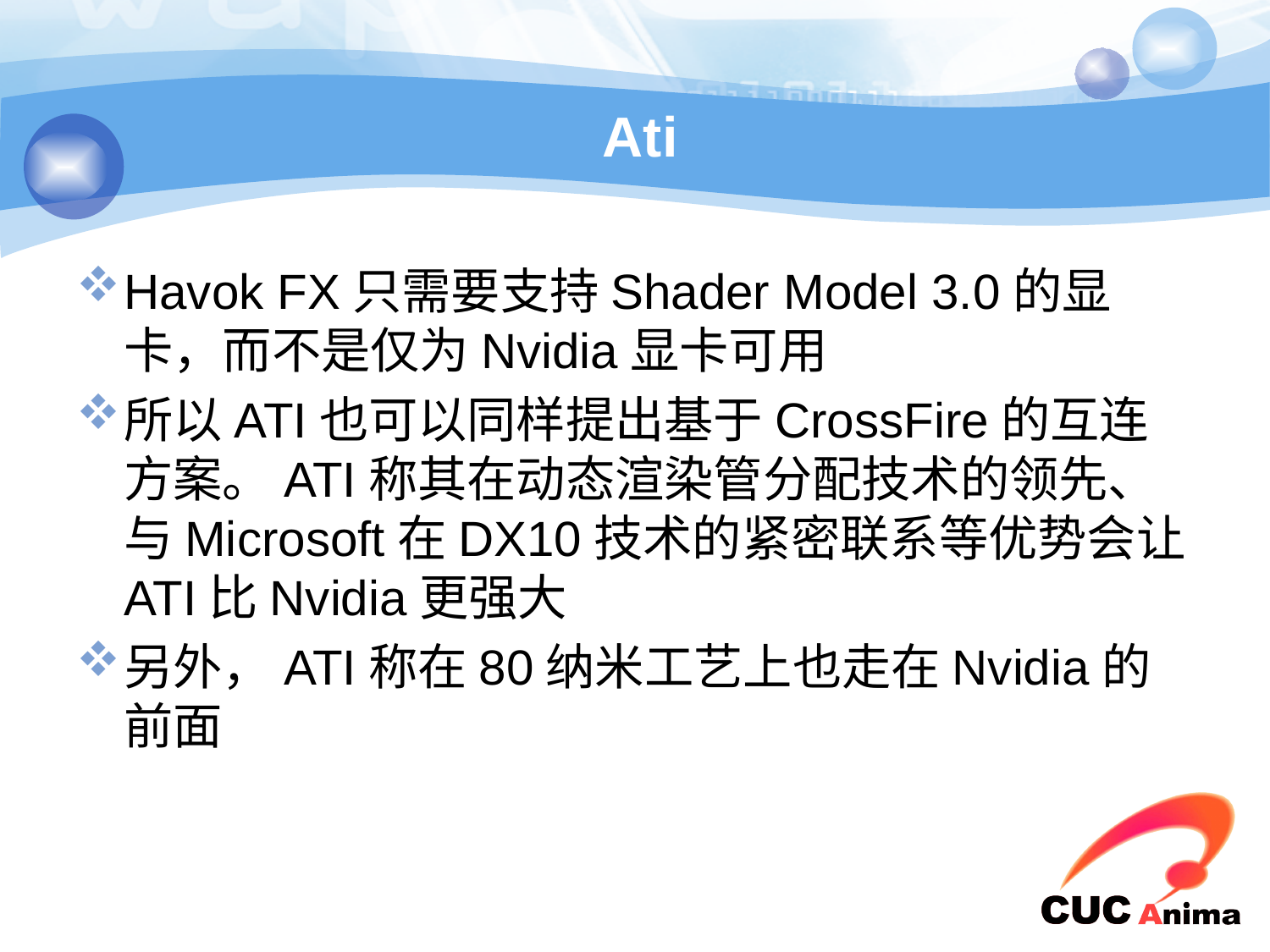

# Ati
Havok FX只需要支持Shader Model 3.0的显卡，而不是仅为Nvidia显卡可用
所以ATI也可以同样提出基于CrossFire的互连方案。ATI称其在动态渲染管分配技术的领先、与Microsoft在DX10技术的紧密联系等优势会让ATI比Nvidia更强大
另外，ATI称在80纳米工艺上也走在Nvidia的前面